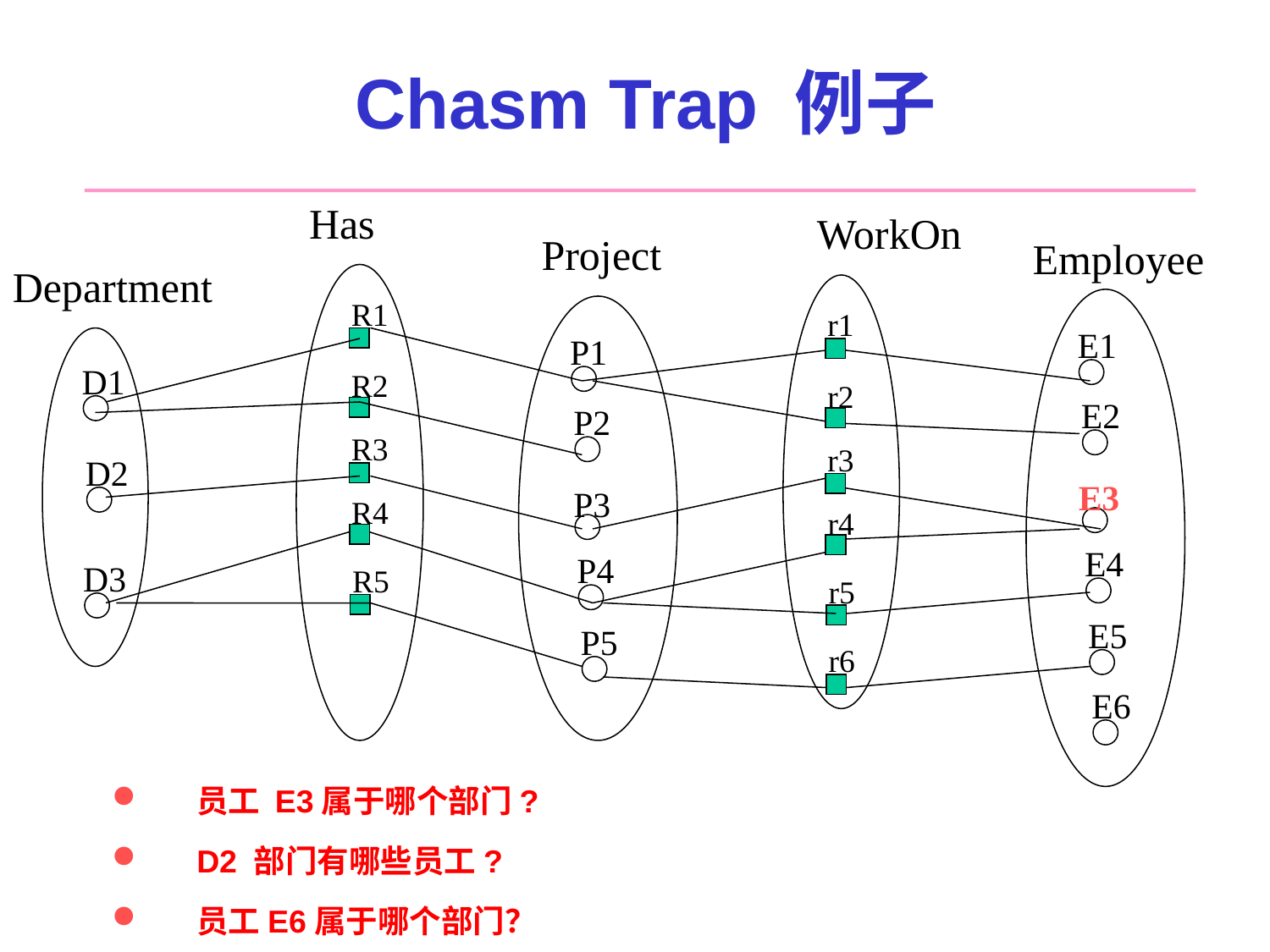

# Chasm Trap 例子
Has
WorkOn
Project
Employee
Department

R1

r1
E1
P1

D1
R2

r2

E2
P2

R3

r3

D2

E3

P3

R4

r4

E4
P4
D3

R5
r5

E5
P5
r6

E6

员工 E3属于哪个部门?
D2 部门有哪些员工?
员工E6属于哪个部门？